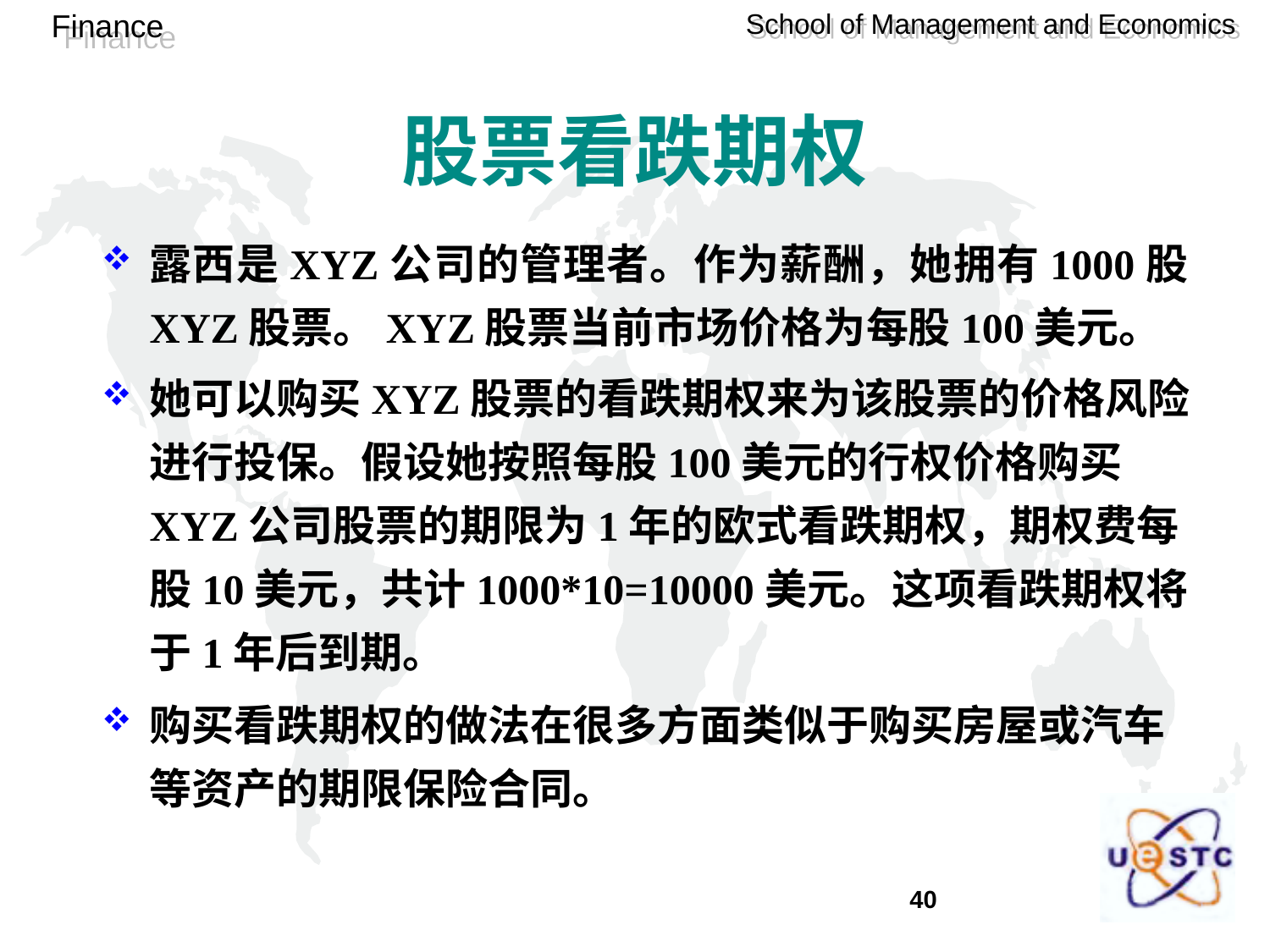

# 股票看跌期权
露西是XYZ公司的管理者。作为薪酬，她拥有1000股XYZ股票。XYZ股票当前市场价格为每股100美元。
她可以购买XYZ股票的看跌期权来为该股票的价格风险进行投保。假设她按照每股100美元的行权价格购买XYZ公司股票的期限为1年的欧式看跌期权，期权费每股10美元，共计1000*10=10000美元。这项看跌期权将于1年后到期。
购买看跌期权的做法在很多方面类似于购买房屋或汽车等资产的期限保险合同。